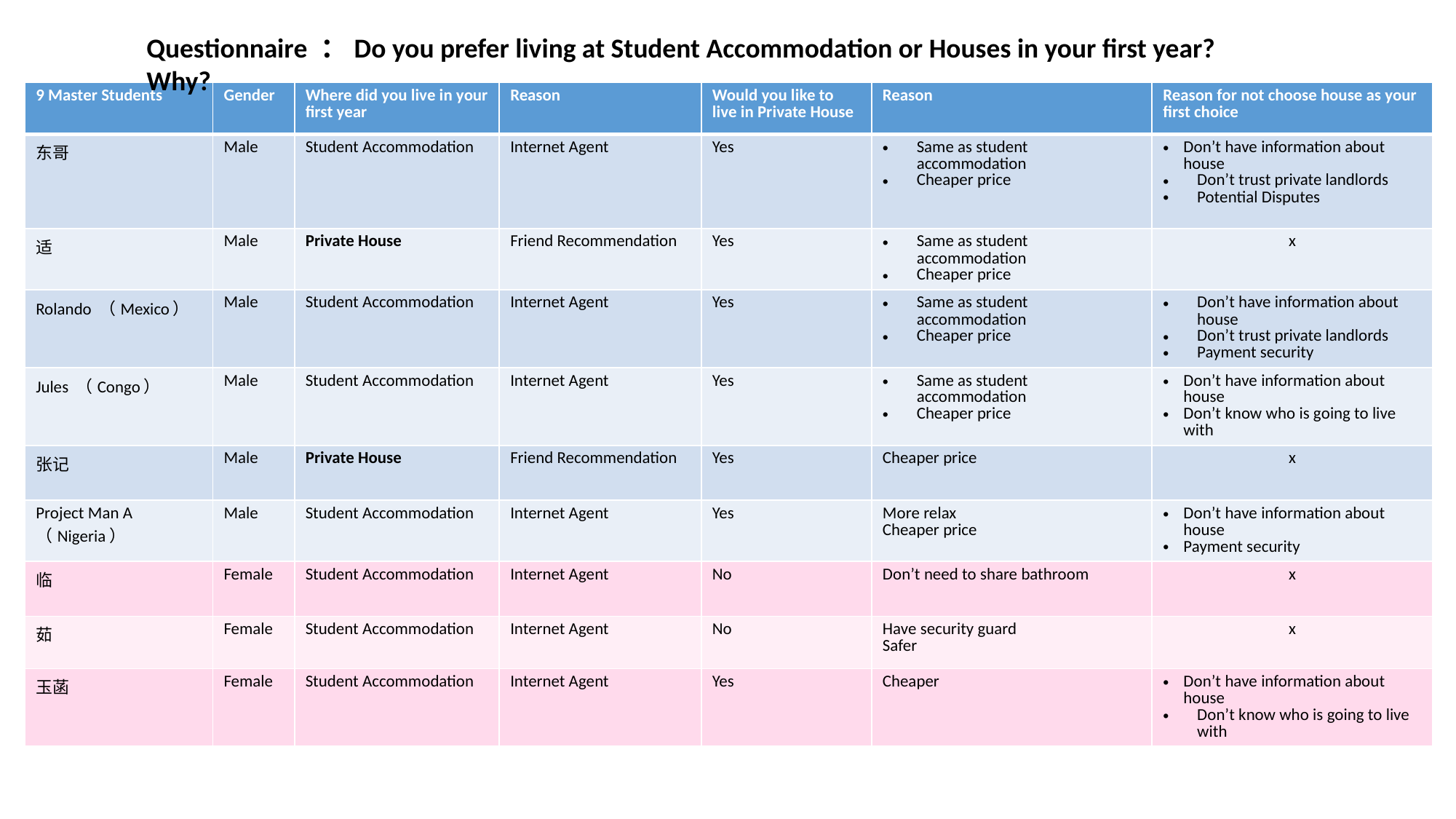

Questionnaire ：Do you prefer living at Student Accommodation or Houses in your first year? Why?
| 9 Master Students | Gender | Where did you live in your first year | Reason | Would you like to live in Private House | Reason | Reason for not choose house as your first choice |
| --- | --- | --- | --- | --- | --- | --- |
| 东哥 | Male | Student Accommodation | Internet Agent | Yes | Same as student accommodation Cheaper price | Don’t have information about house Don’t trust private landlords Potential Disputes |
| 适 | Male | Private House | Friend Recommendation | Yes | Same as student accommodation Cheaper price | x |
| Rolando （Mexico） | Male | Student Accommodation | Internet Agent | Yes | Same as student accommodation Cheaper price | Don’t have information about house Don’t trust private landlords Payment security |
| Jules （Congo） | Male | Student Accommodation | Internet Agent | Yes | Same as student accommodation Cheaper price | Don’t have information about house Don’t know who is going to live with |
| 张记 | Male | Private House | Friend Recommendation | Yes | Cheaper price | x |
| Project Man A （Nigeria） | Male | Student Accommodation | Internet Agent | Yes | More relax Cheaper price | Don’t have information about house Payment security |
| 临 | Female | Student Accommodation | Internet Agent | No | Don’t need to share bathroom | x |
| 茹 | Female | Student Accommodation | Internet Agent | No | Have security guard Safer | x |
| 玉菡 | Female | Student Accommodation | Internet Agent | Yes | Cheaper | Don’t have information about house Don’t know who is going to live with |